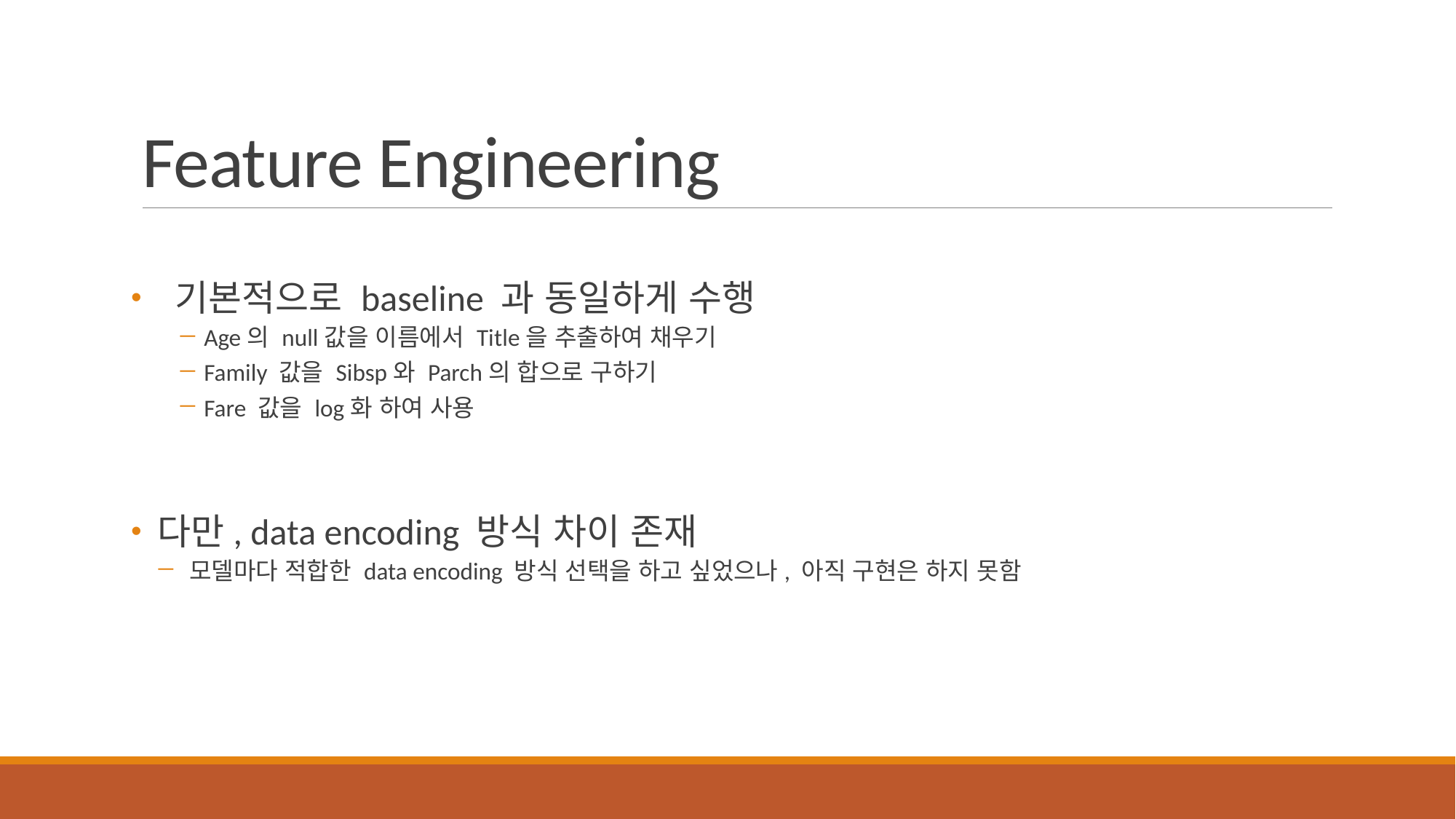

# Feature Engineering

   기본적으로 baseline 과 동일하게 수행
 Age의 null값을 이름에서 Title을 추출하여 채우기
 Family 값을 Sibsp와 Parch의 합으로 구하기
 Fare 값을 log화 하여 사용

 다만, data encoding 방식 차이 존재
 모델마다 적합한 data encoding 방식 선택을 하고 싶었으나, 아직 구현은 하지 못함